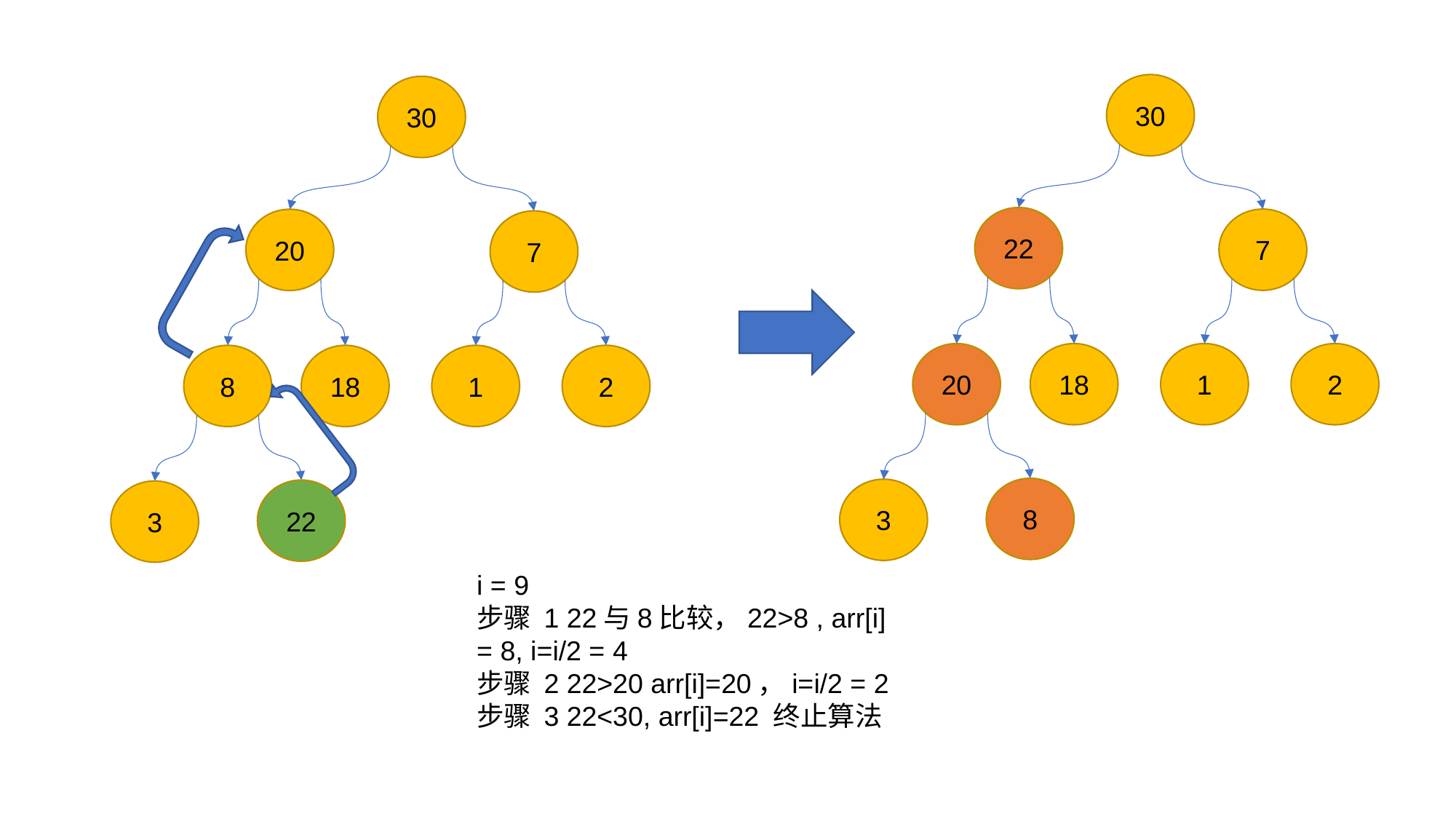

30
30
22
7
20
7

20
18
1
2
8
18
1
2

8
3
22
3
i = 9
步骤 1 22与8比较，22>8 , arr[i] = 8, i=i/2 = 4
步骤 2 22>20 arr[i]=20，i=i/2 = 2
步骤 3 22<30, arr[i]=22 终止算法